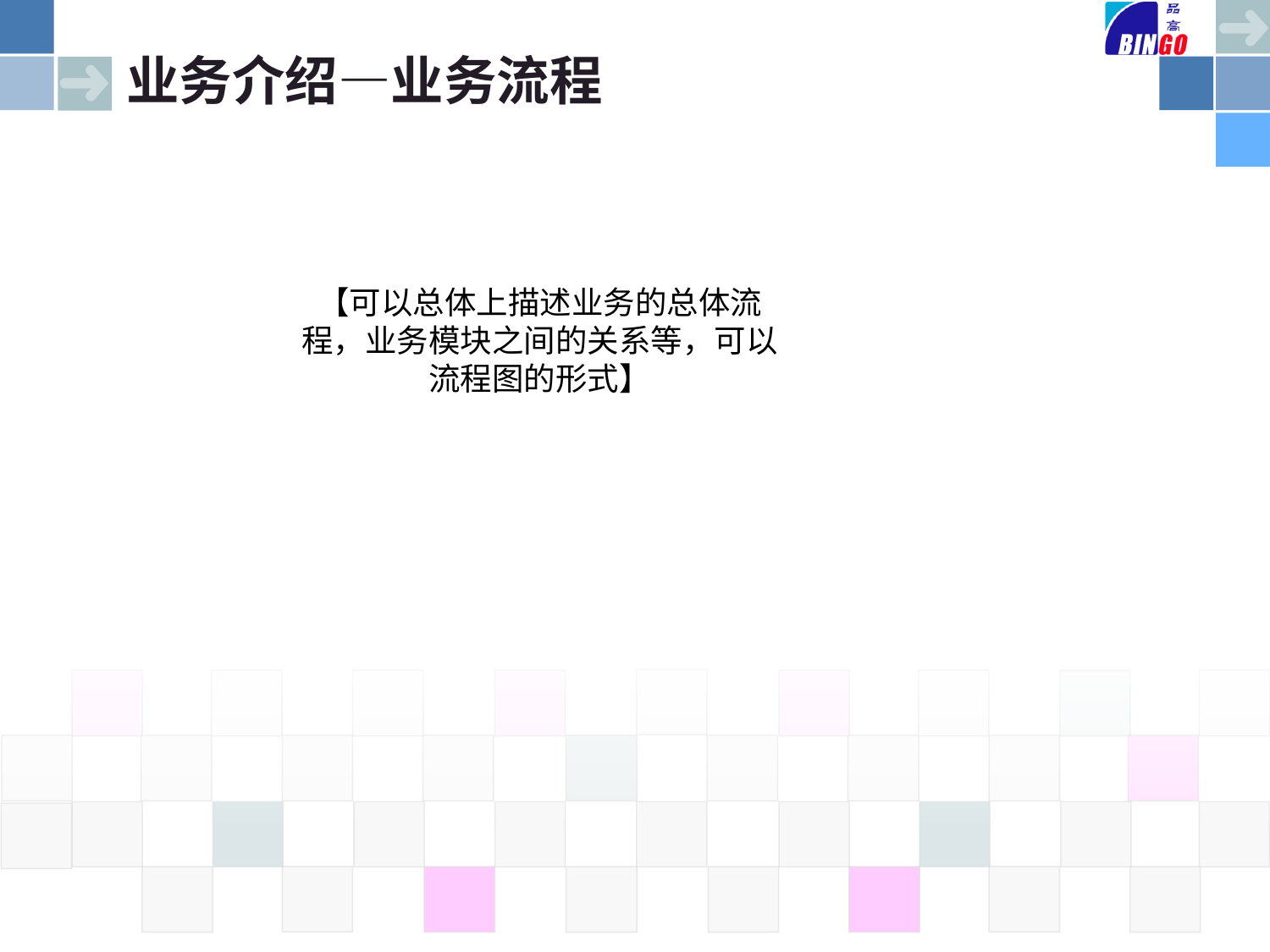

# 业务介绍—业务流程
【可以总体上描述业务的总体流程，业务模块之间的关系等，可以流程图的形式】